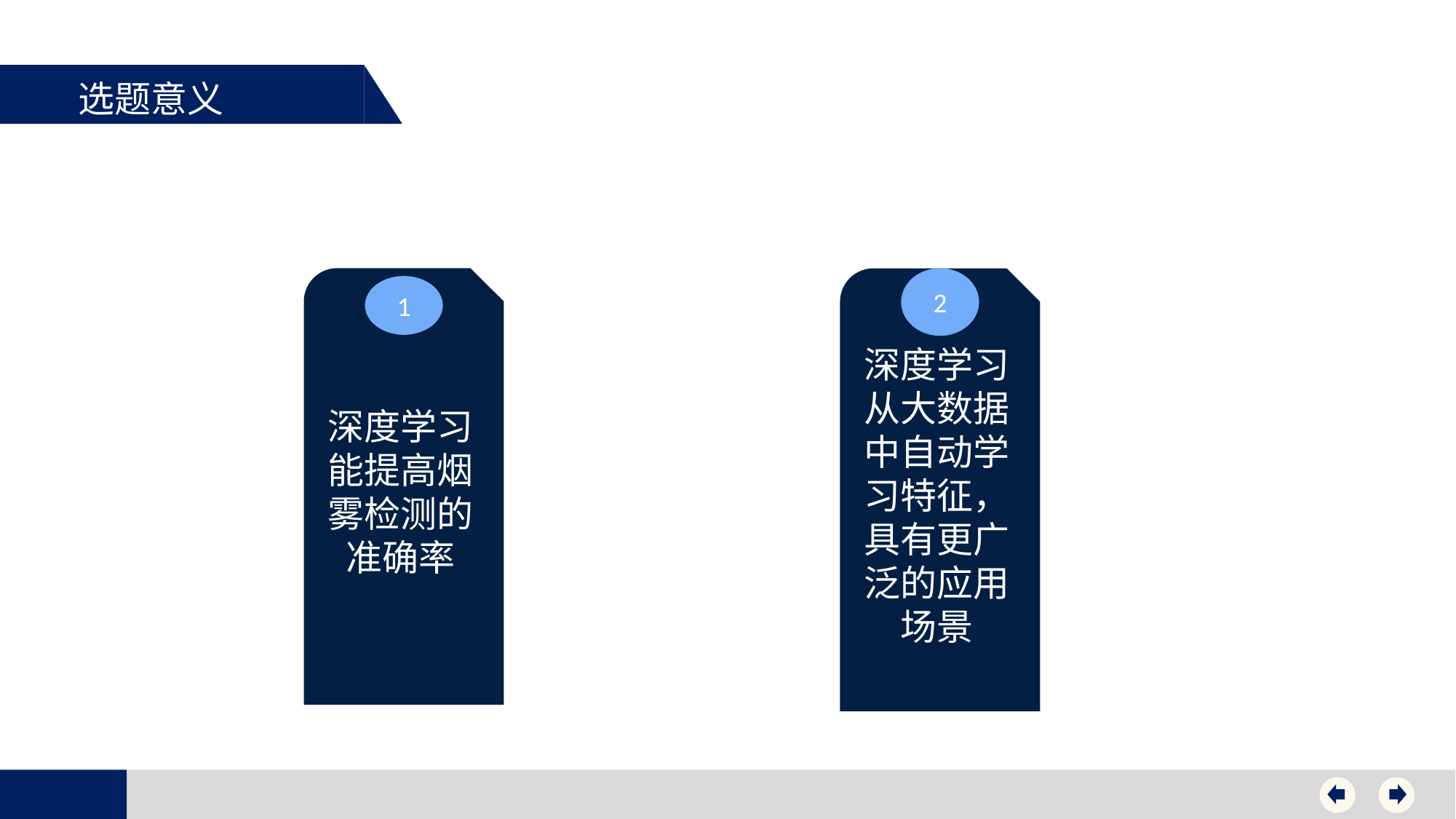

选题意义
深度学习能提高烟雾检测的准确率
1
2
深度学习从大数据中自动学习特征，具有更广泛的应用场景